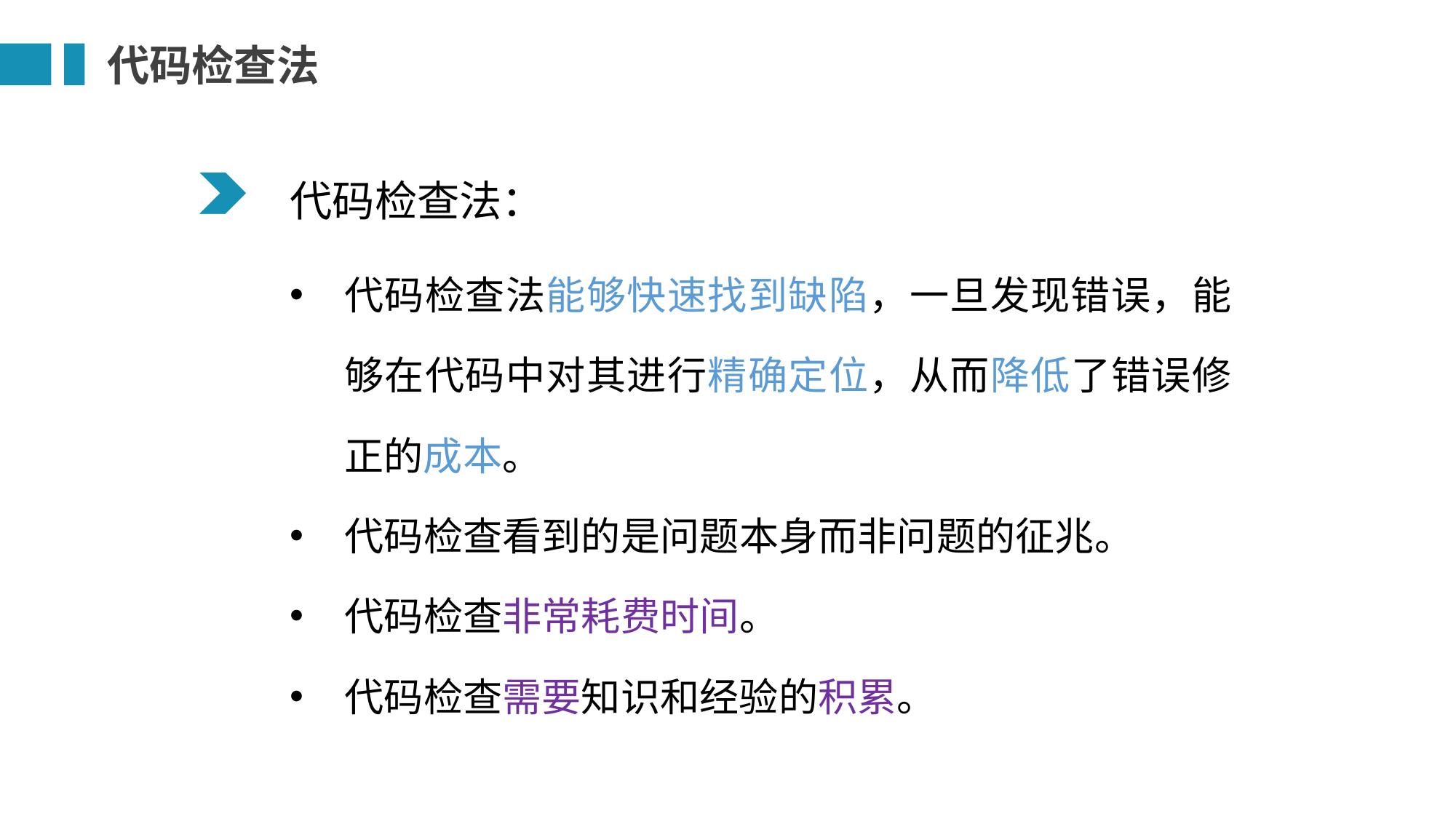

代码检查法

代码检查法：

代码检查法能够快速找到缺陷，一旦发现错误，能够在代码中对其进行精确定位，从而降低了错误修正的成本。
代码检查看到的是问题本身而非问题的征兆。
代码检查非常耗费时间。
代码检查需要知识和经验的积累。
20